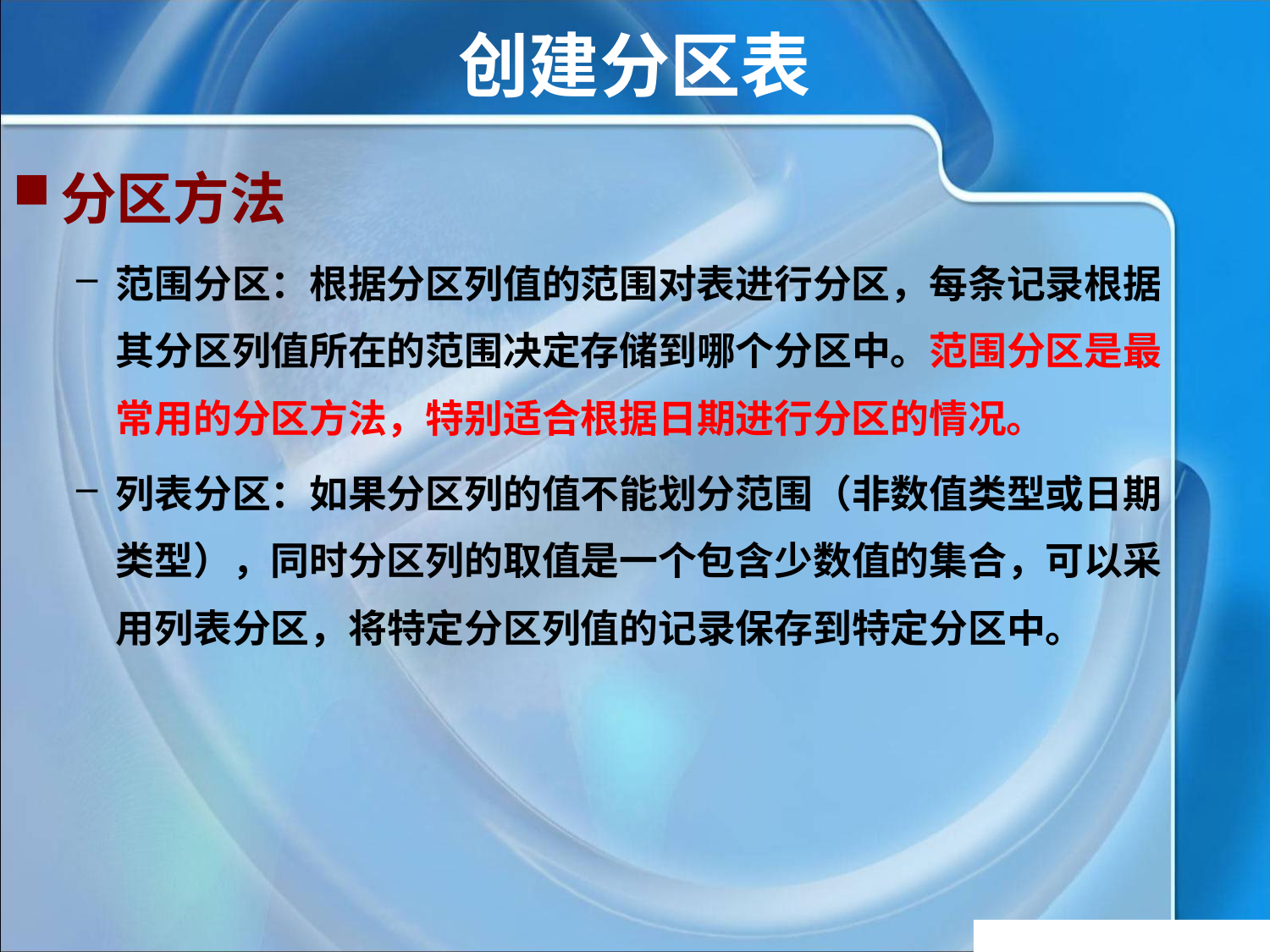

# 创建分区表
分区方法
范围分区：根据分区列值的范围对表进行分区，每条记录根据其分区列值所在的范围决定存储到哪个分区中。范围分区是最常用的分区方法，特别适合根据日期进行分区的情况。
列表分区：如果分区列的值不能划分范围（非数值类型或日期类型），同时分区列的取值是一个包含少数值的集合，可以采用列表分区，将特定分区列值的记录保存到特定分区中。

138